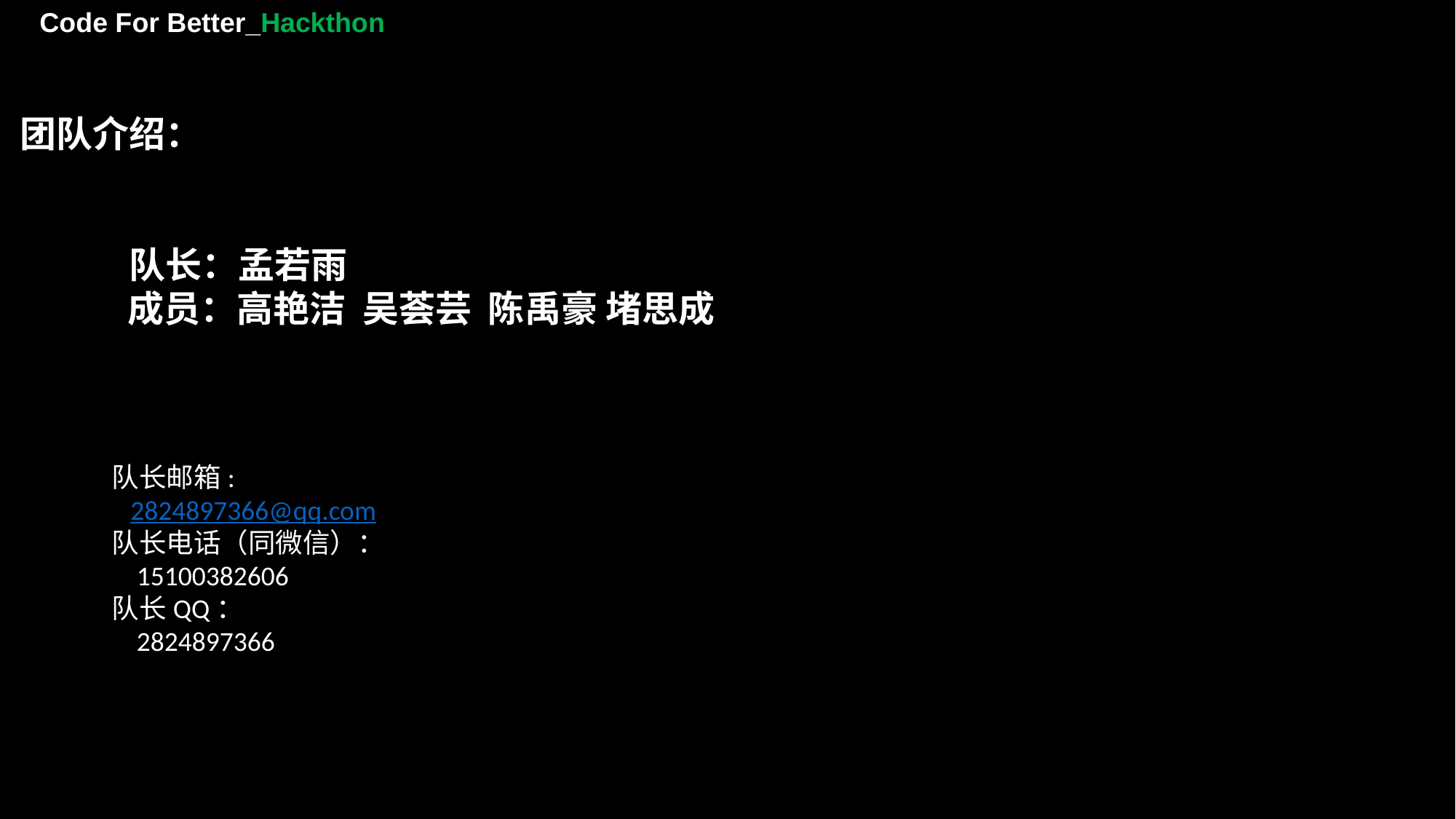

Code For Better_Hackthon

团队介绍：

	队长：孟若雨
       成员：高艳洁  吴荟芸  陈禹豪 堵思成
队长邮箱:
   2824897366@qq.com
队长电话（同微信）：
    15100382606
队长QQ：
    2824897366